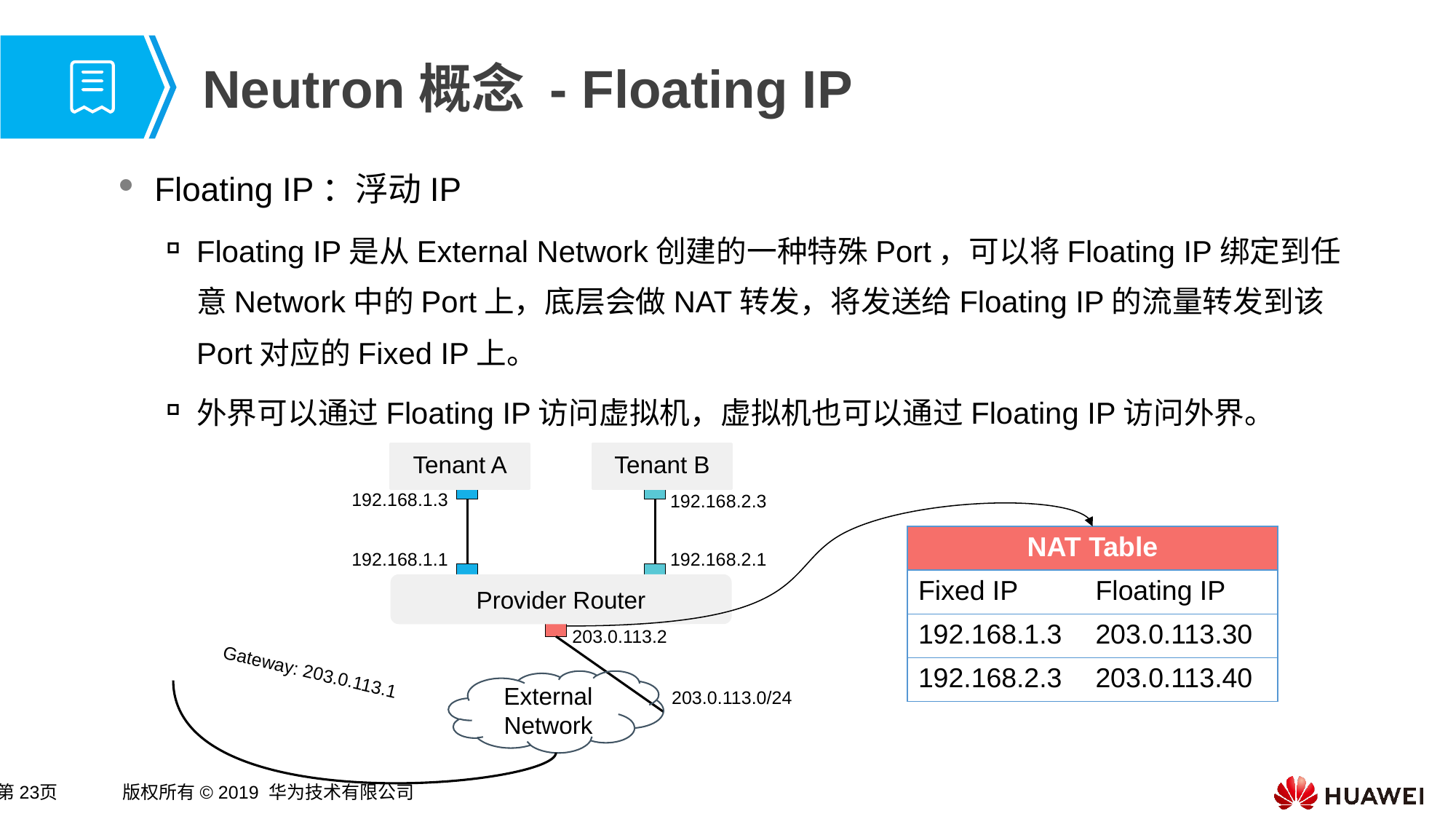

# Neutron概念 - Floating IP
Floating IP：浮动IP
Floating IP是从External Network创建的一种特殊Port，可以将Floating IP绑定到任意Network中的Port上，底层会做NAT转发，将发送给Floating IP的流量转发到该Port对应的Fixed IP上。
外界可以通过Floating IP访问虚拟机，虚拟机也可以通过Floating IP访问外界。

Tenant A
Tenant B

192.168.1.3
192.168.2.3
| NAT Table |  |
| --- | --- |
| Fixed IP | Floating IP |
| 192.168.1.3 | 203.0.113.30 |
| 192.168.2.3 | 203.0.113.40 |
192.168.1.1
192.168.2.1

Provider Router

203.0.113.2
Gateway: 203.0.113.1
External Network
203.0.113.0/24